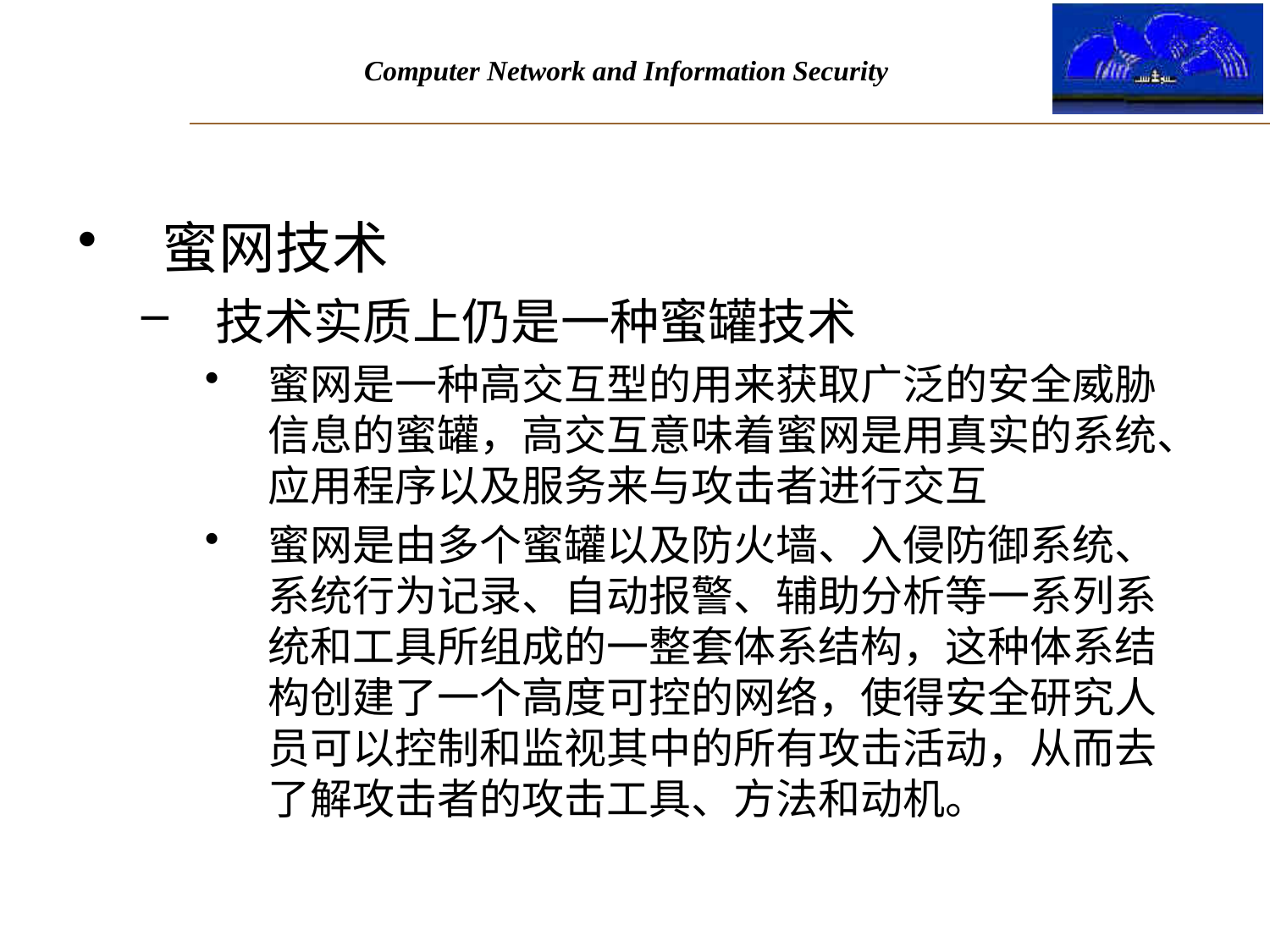

#
蜜网技术
技术实质上仍是一种蜜罐技术
蜜网是一种高交互型的用来获取广泛的安全威胁信息的蜜罐，高交互意味着蜜网是用真实的系统、应用程序以及服务来与攻击者进行交互
蜜网是由多个蜜罐以及防火墙、入侵防御系统、系统行为记录、自动报警、辅助分析等一系列系统和工具所组成的一整套体系结构，这种体系结构创建了一个高度可控的网络，使得安全研究人员可以控制和监视其中的所有攻击活动，从而去了解攻击者的攻击工具、方法和动机。